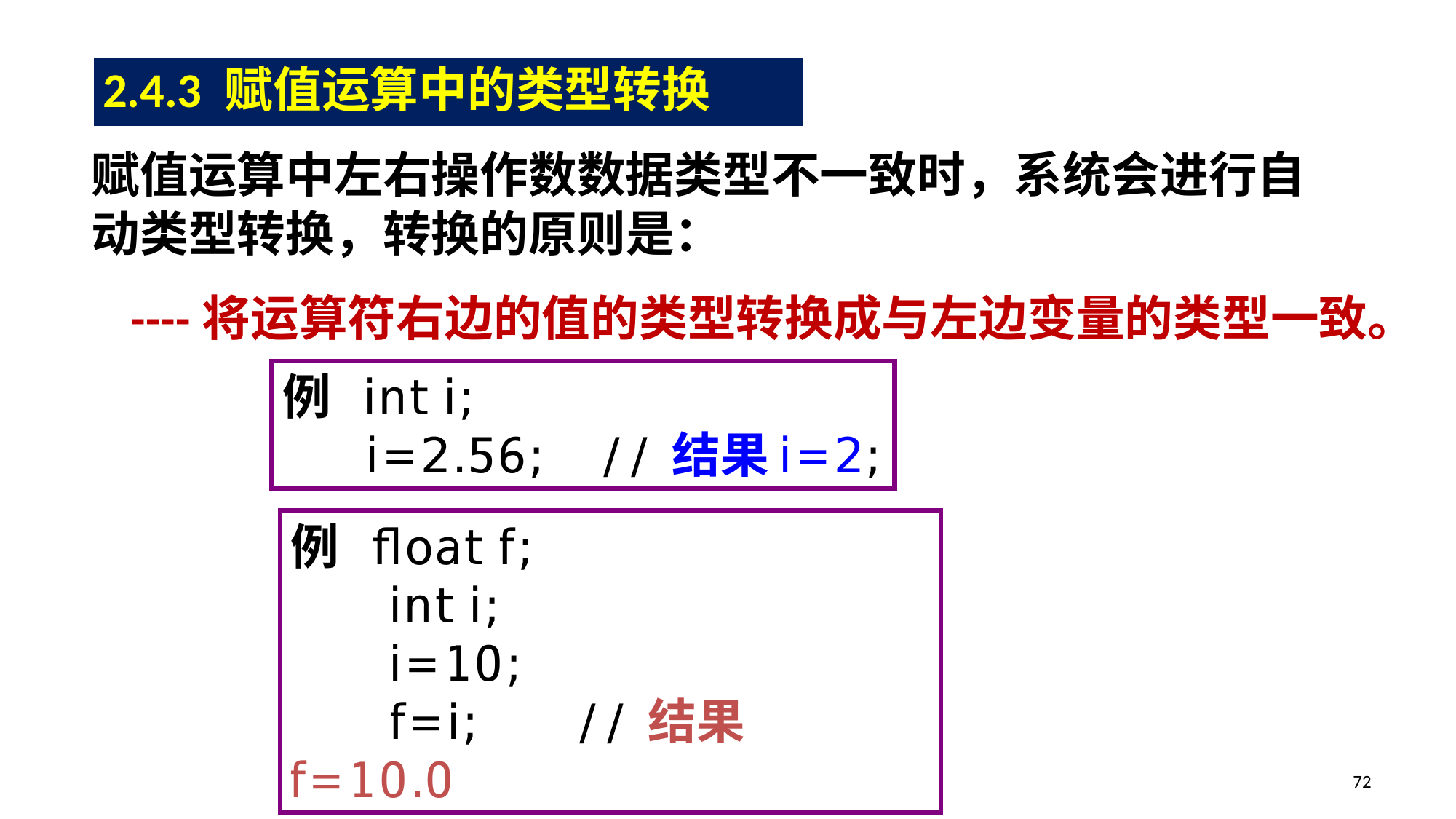

2.4.3 赋值运算中的类型转换
赋值运算中左右操作数数据类型不一致时，系统会进行自动类型转换，转换的原则是：
      ----将运算符右边的值的类型转换成与左边变量的类型一致。
例  int i;
      i=2.56;    //结果i=2;
例  float f;
       int i;
       i=10;
       f=i;       //结果 f=10.0
72